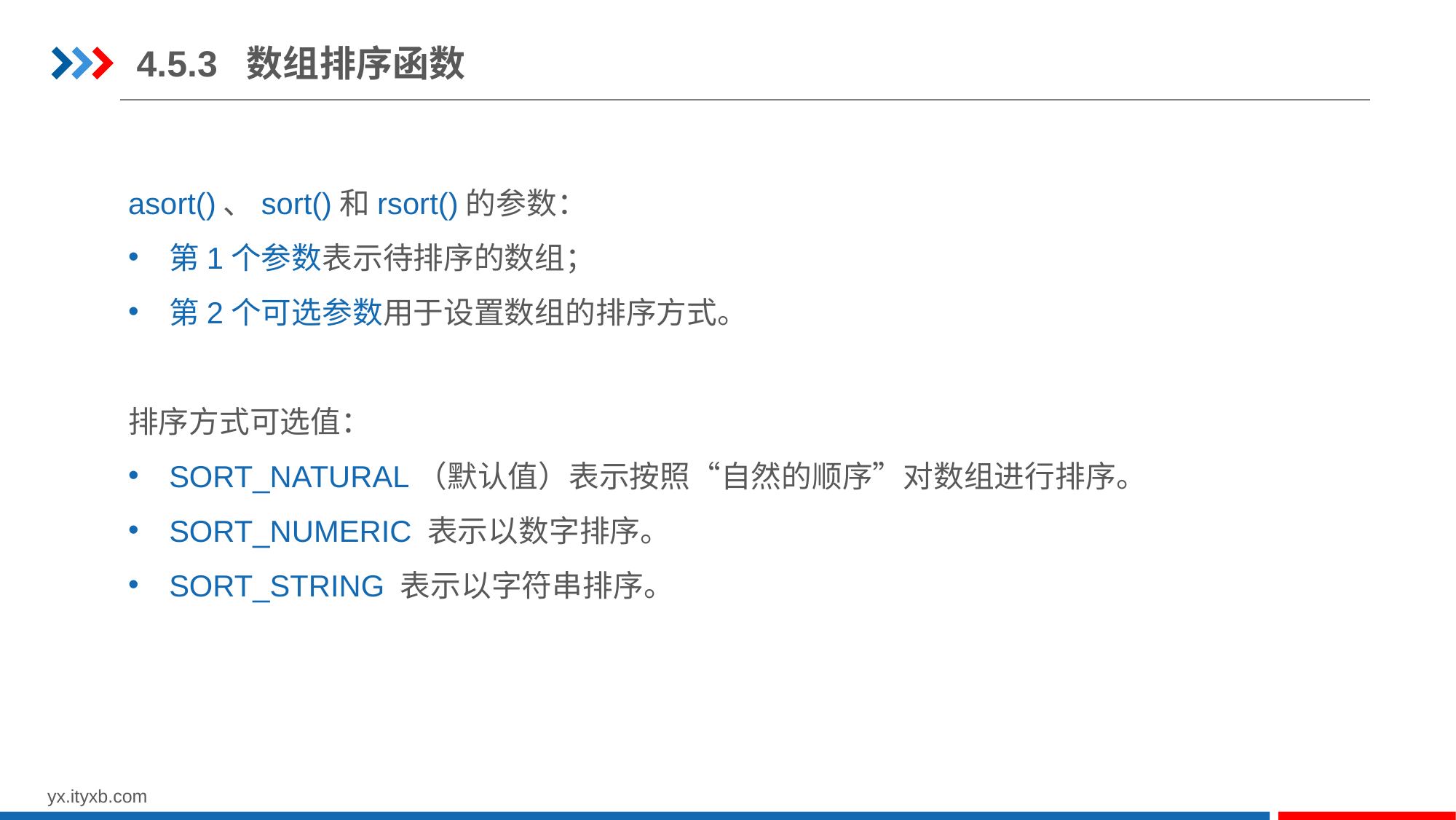

4.5.3  数组排序函数
asort()、sort()和rsort()的参数：
第1个参数表示待排序的数组；
第2个可选参数用于设置数组的排序方式。

排序方式可选值：
SORT_NATURAL（默认值）表示按照“自然的顺序”对数组进行排序。
SORT_NUMERIC 表示以数字排序。
SORT_STRING 表示以字符串排序。